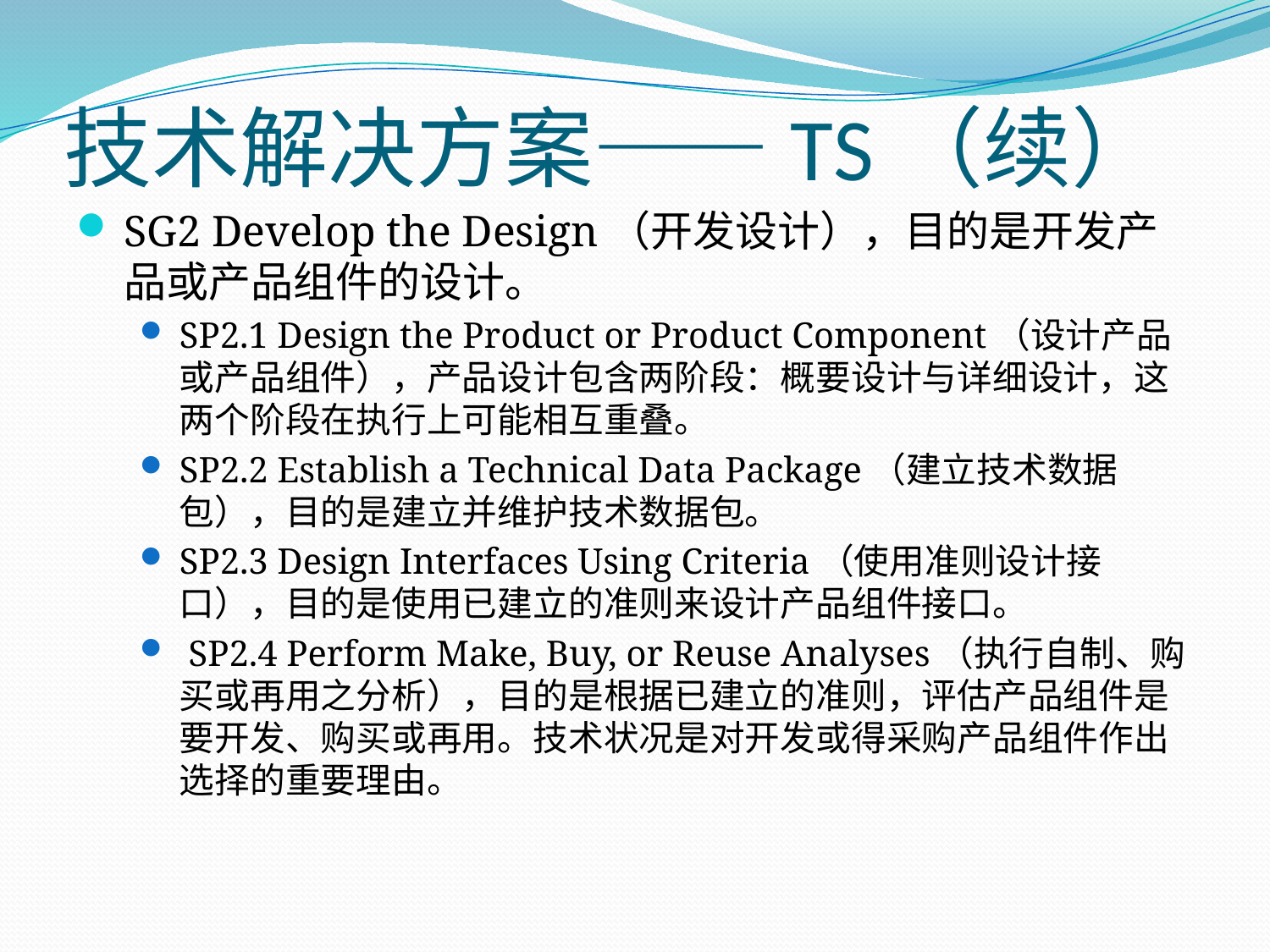

# 技术解决方案——TS（续）
SG2 Develop the Design（开发设计），目的是开发产品或产品组件的设计。
SP2.1 Design the Product or Product Component（设计产品或产品组件），产品设计包含两阶段：概要设计与详细设计，这两个阶段在执行上可能相互重叠。
SP2.2 Establish a Technical Data Package（建立技术数据包），目的是建立并维护技术数据包。
SP2.3 Design Interfaces Using Criteria（使用准则设计接口），目的是使用已建立的准则来设计产品组件接口。
 SP2.4 Perform Make, Buy, or Reuse Analyses（执行自制、购买或再用之分析），目的是根据已建立的准则，评估产品组件是要开发、购买或再用。技术状况是对开发或得采购产品组件作出选择的重要理由。